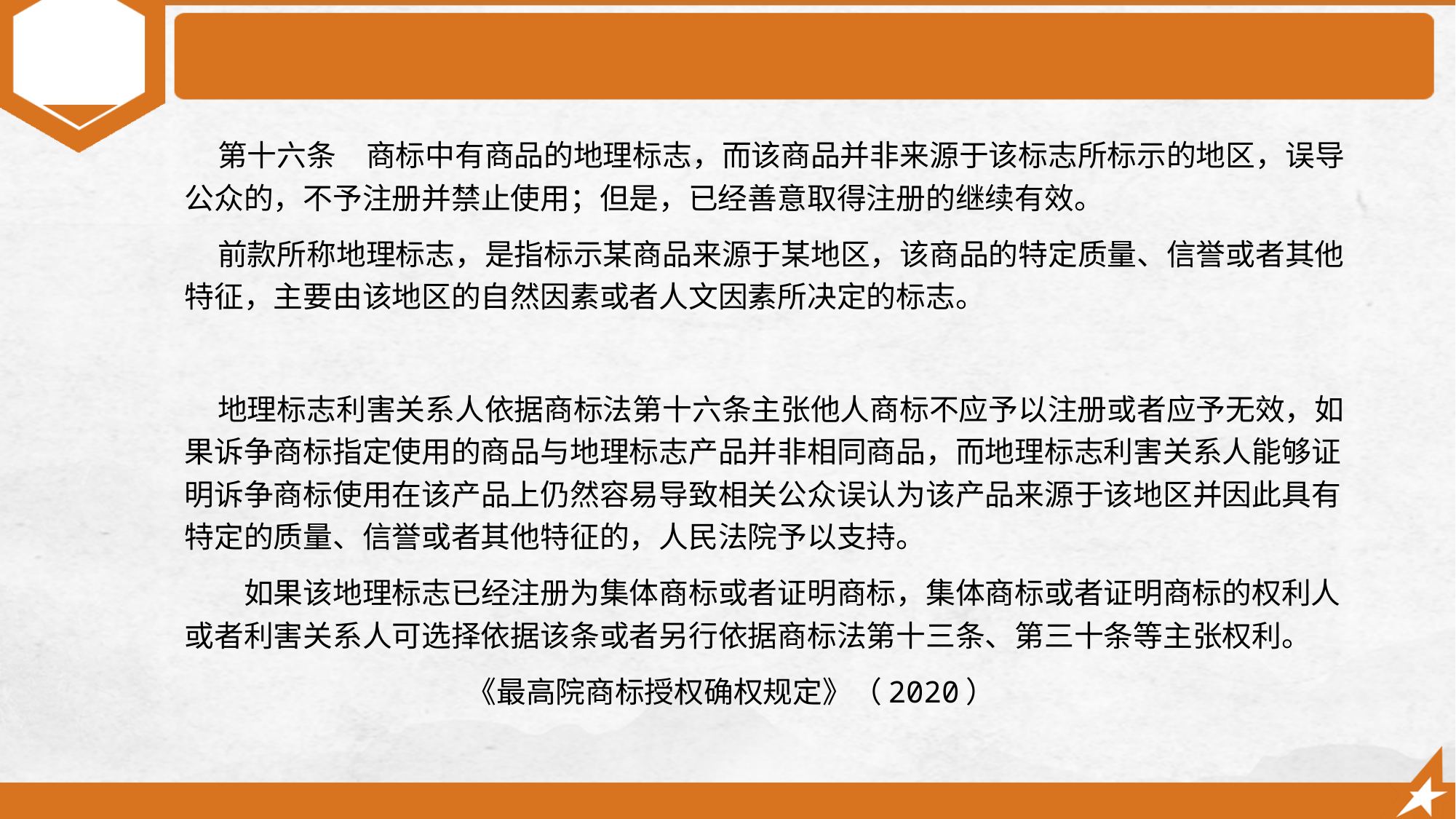

第十六条　商标中有商品的地理标志，而该商品并非来源于该标志所标示的地区，误导公众的，不予注册并禁止使用；但是，已经善意取得注册的继续有效。
    前款所称地理标志，是指标示某商品来源于某地区，该商品的特定质量、信誉或者其他特征，主要由该地区的自然因素或者人文因素所决定的标志。

    地理标志利害关系人依据商标法第十六条主张他人商标不应予以注册或者应予无效，如果诉争商标指定使用的商品与地理标志产品并非相同商品，而地理标志利害关系人能够证明诉争商标使用在该产品上仍然容易导致相关公众误认为该产品来源于该地区并因此具有特定的质量、信誉或者其他特征的，人民法院予以支持。
　　如果该地理标志已经注册为集体商标或者证明商标，集体商标或者证明商标的权利人或者利害关系人可选择依据该条或者另行依据商标法第十三条、第三十条等主张权利。
                                         《最高院商标授权确权规定》（2020）